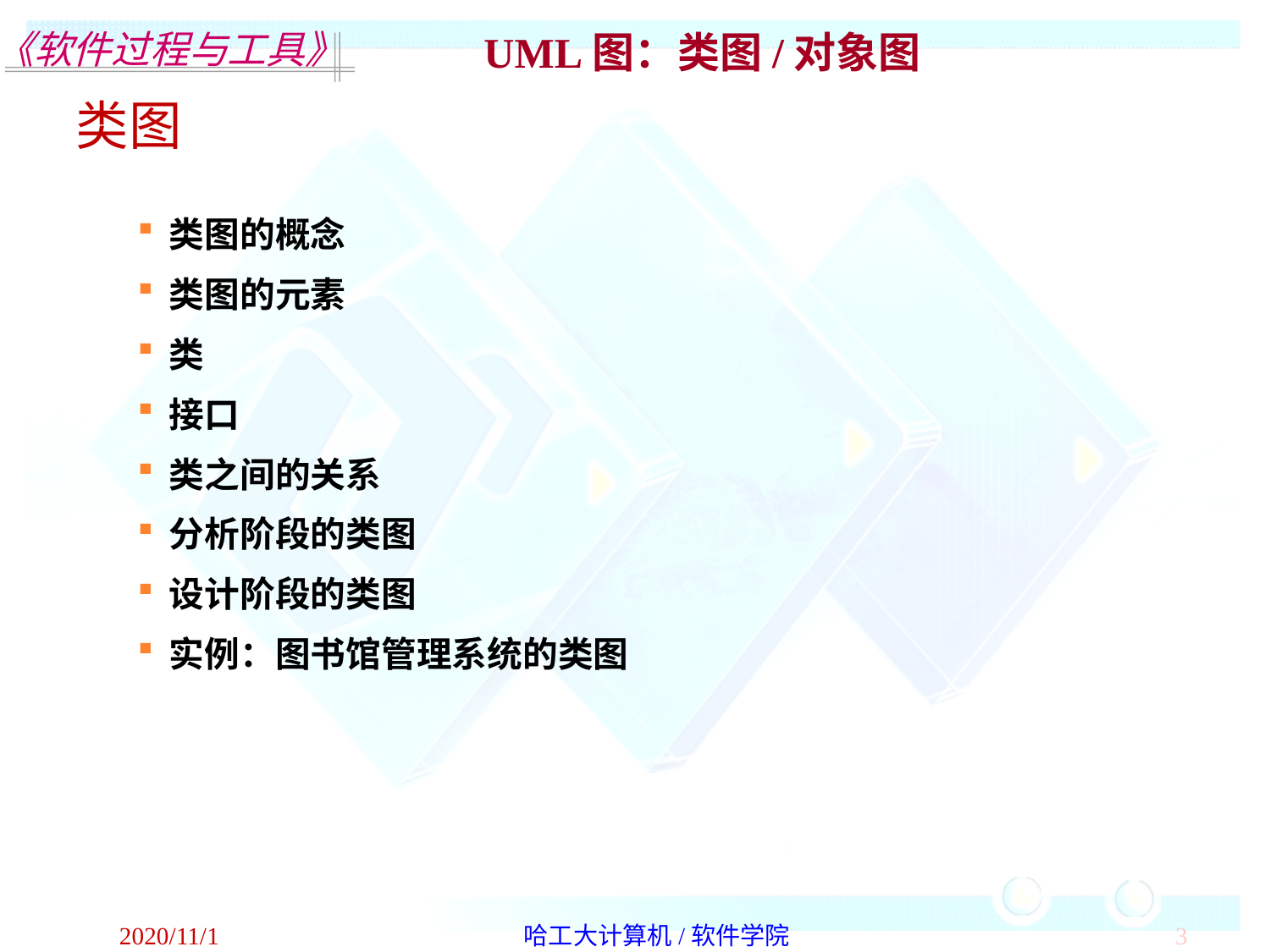

UML图：类图/对象图
类图
类图的概念
类图的元素
类
接口
类之间的关系
分析阶段的类图
设计阶段的类图
实例：图书馆管理系统的类图